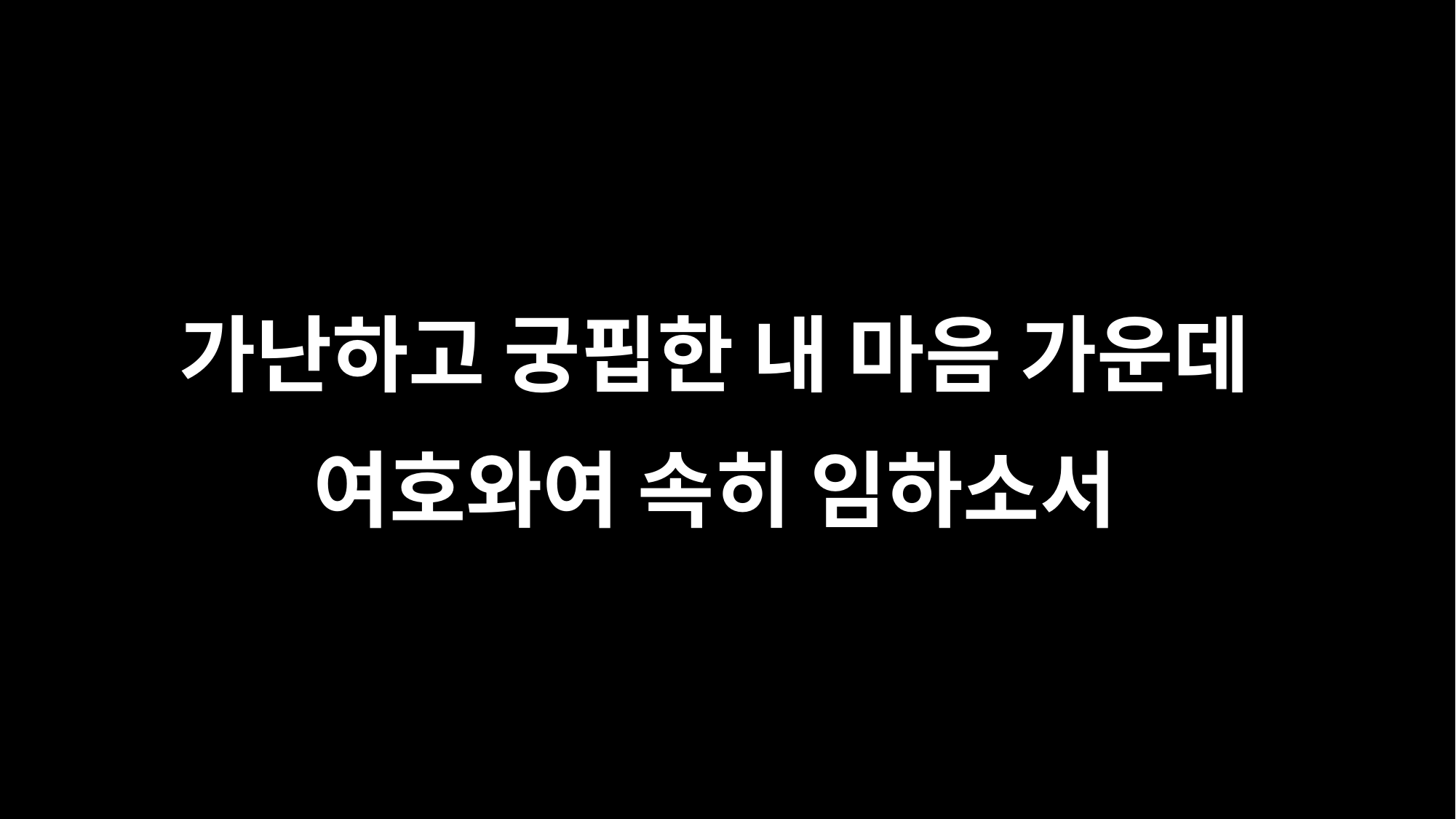

가난하고 궁핍한 내 마음 가운데
여호와여 속히 임하소서